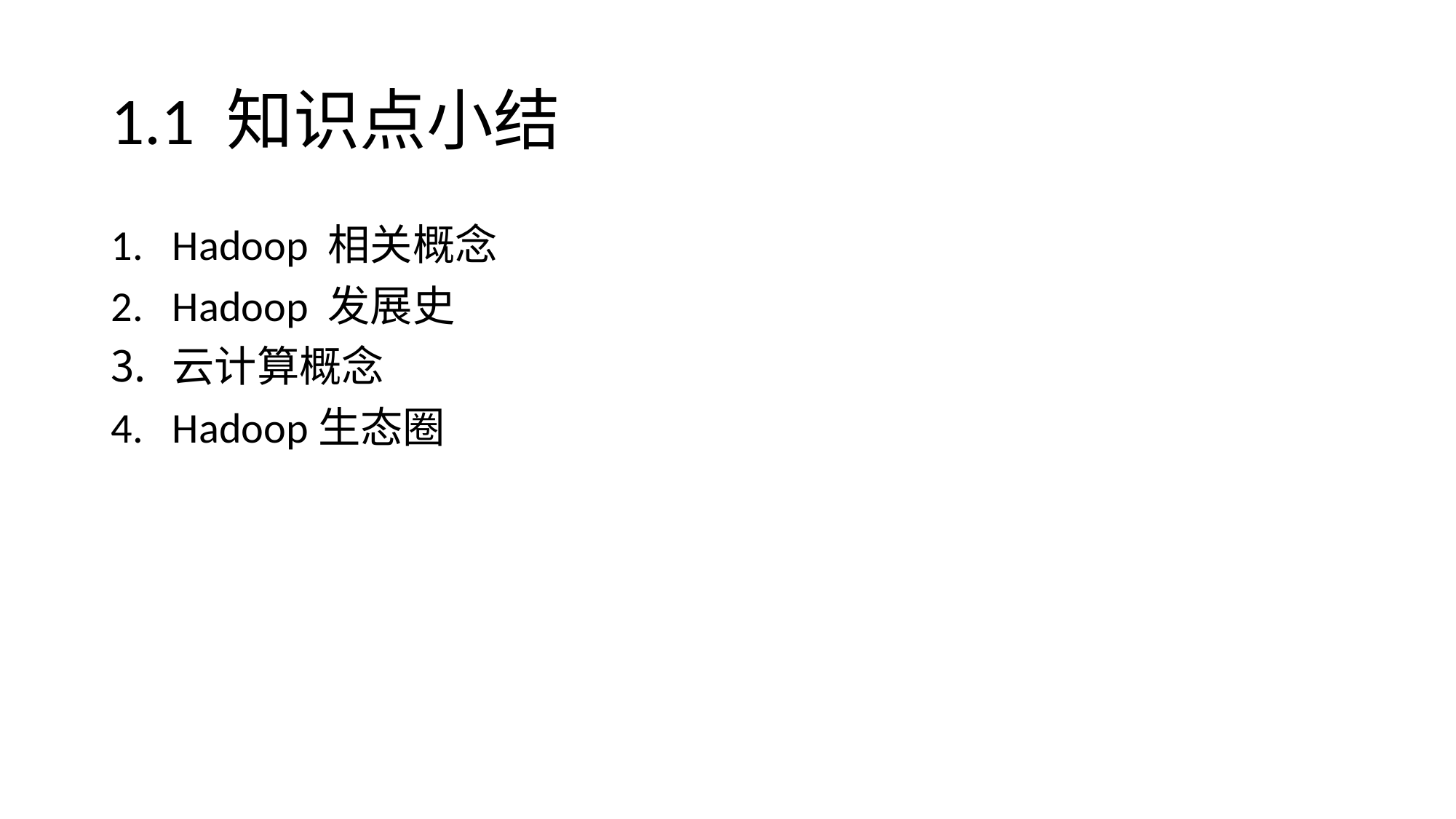

# 1.1 知识点小结
Hadoop 相关概念
Hadoop 发展史
云计算概念
Hadoop生态圈